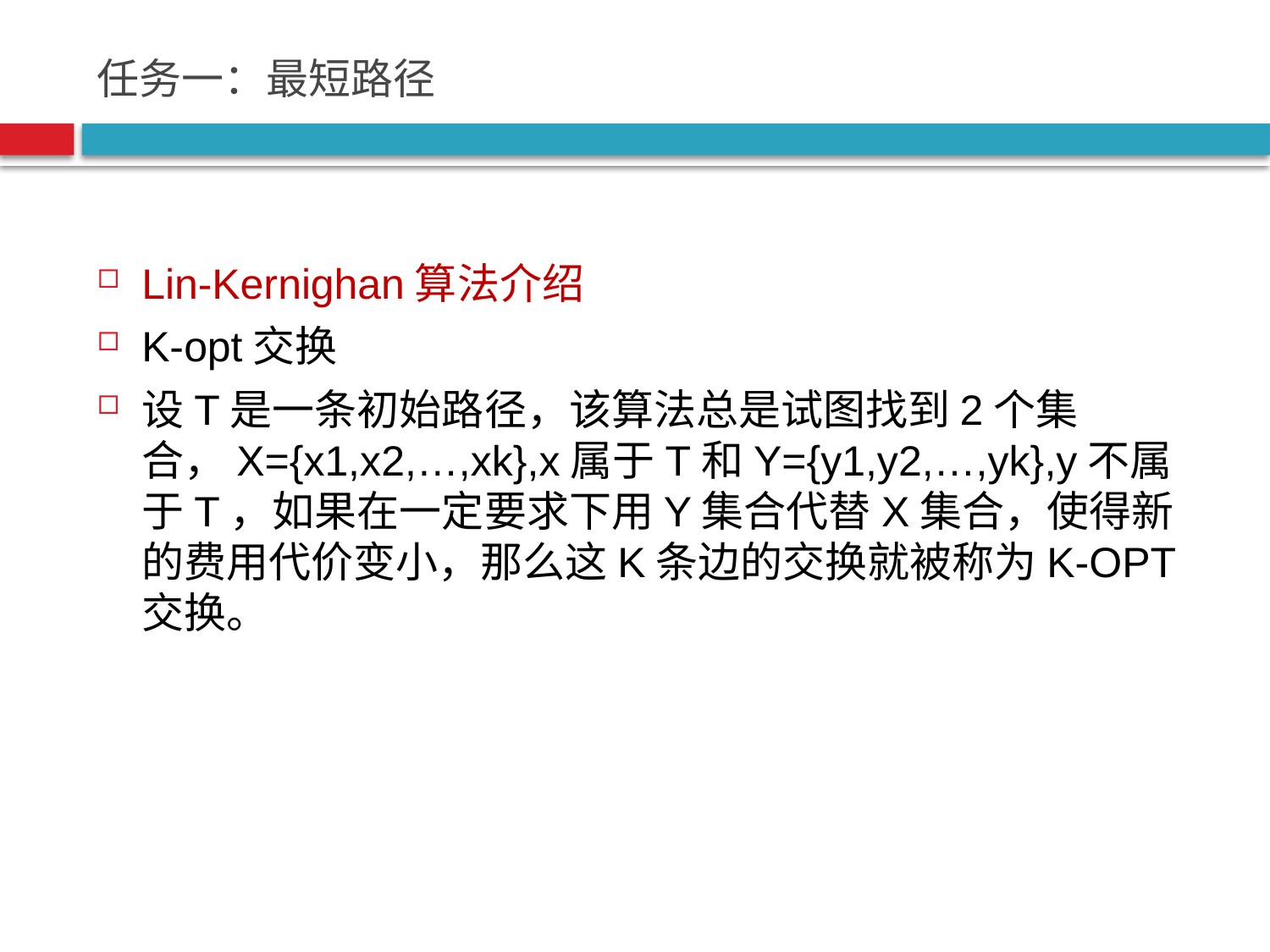

# 任务一：最短路径
Lin-Kernighan算法介绍
K-opt交换
设T是一条初始路径，该算法总是试图找到2个集合，X={x1,x2,…,xk},x属于T和Y={y1,y2,…,yk},y不属于T，如果在一定要求下用Y集合代替X集合，使得新的费用代价变小，那么这K条边的交换就被称为K-OPT交换。